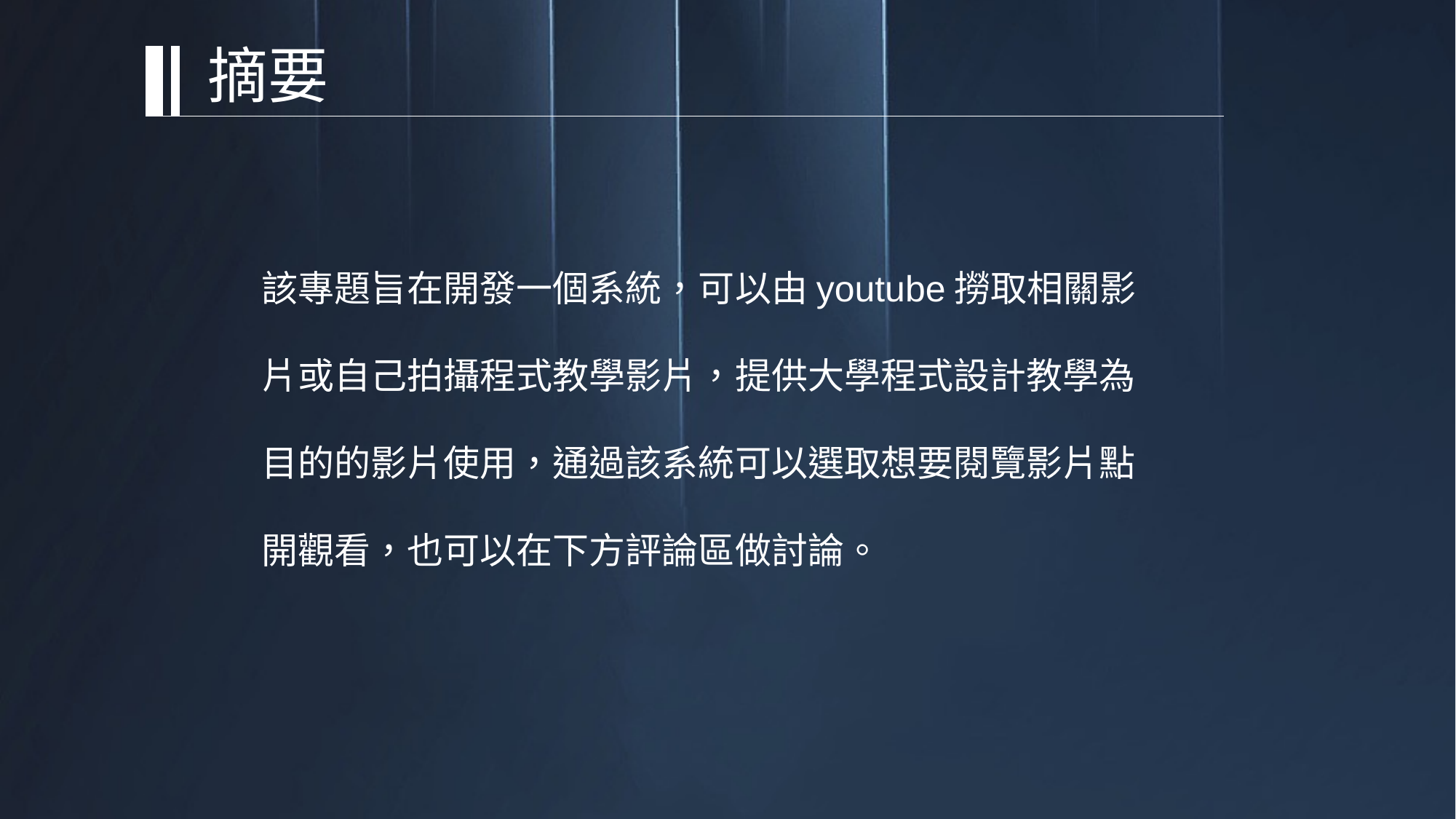

摘要

該專題旨在開發一個系統，可以由youtube撈取相關影片或自己拍攝程式教學影片，提供大學程式設計教學為目的的影片使用，通過該系統可以選取想要閱覽影片點開觀看，也可以在下方評論區做討論。